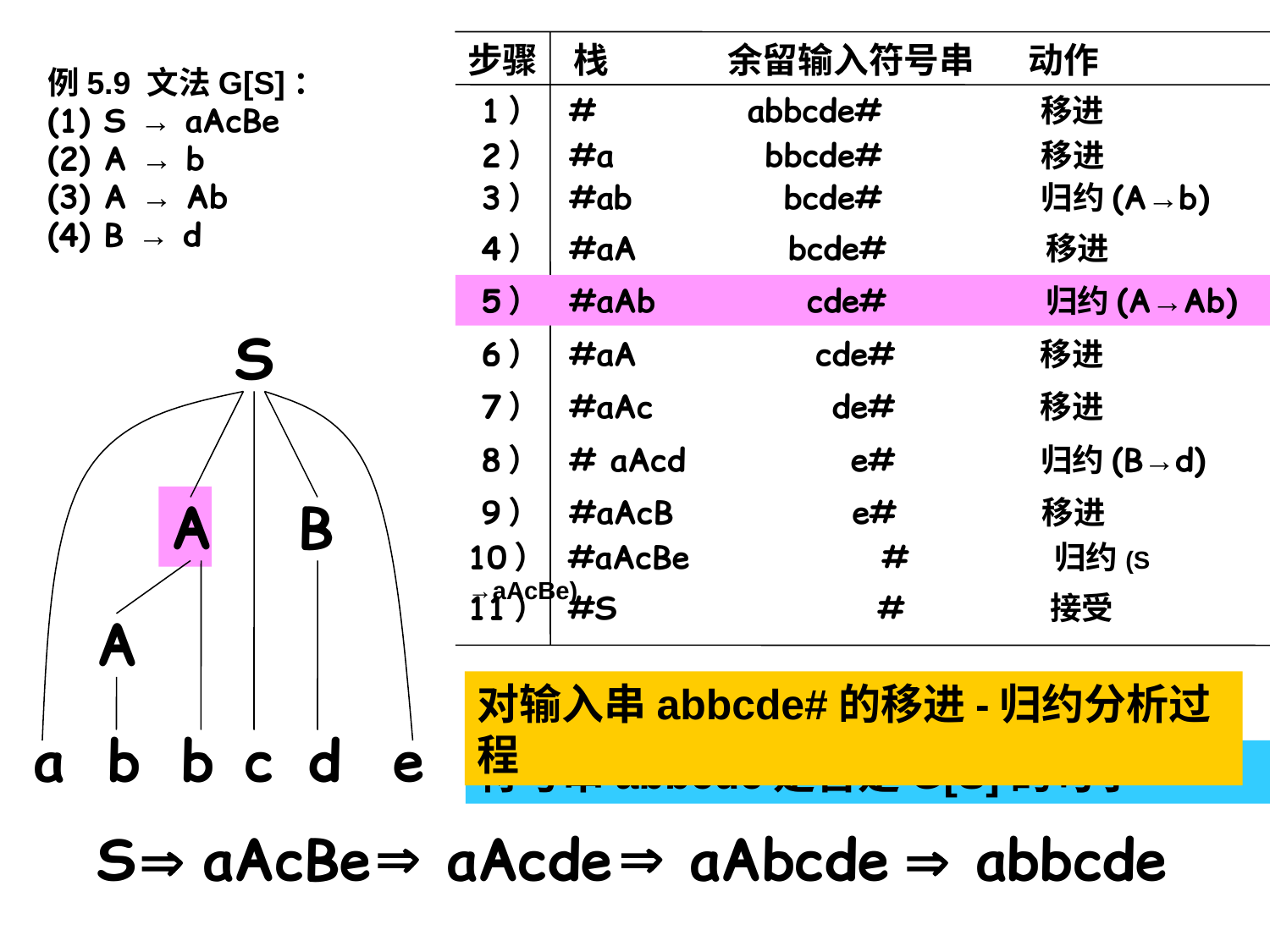

步骤

栈
余留输入符号串
动作
例5.9 文法G[S]：
(1) S → aAcBe
(2) A → b
(3) A → Ab
(4) B → d
 1）   #           abbcde#           移进

 2）   #a           bbcde#           移进
 3）   #ab           bcde#           归约(A→b)
A

 4）   #aA           bcde#           移进
 5）   #aAb           cde#           归约(A→Ab)
A

S

10）  #aAcBe              #          归约(S →aAcBe)
 6）   #aA             cde#          移进
 7）   #aAc             de#          移进
 8）   # aAcd            e#          归约(B→d)
B

 9）   #aAcB             e#          移进
11）  #S                   #          接受

对输入串abbcde#的移进-归约分析过程
a
b
b
c
d
e
符号串abbcde是否是G[S]的句子
⇒
⇒
S
⇒
aAcBe
aAcde
aAbcde
⇒
abbcde
43